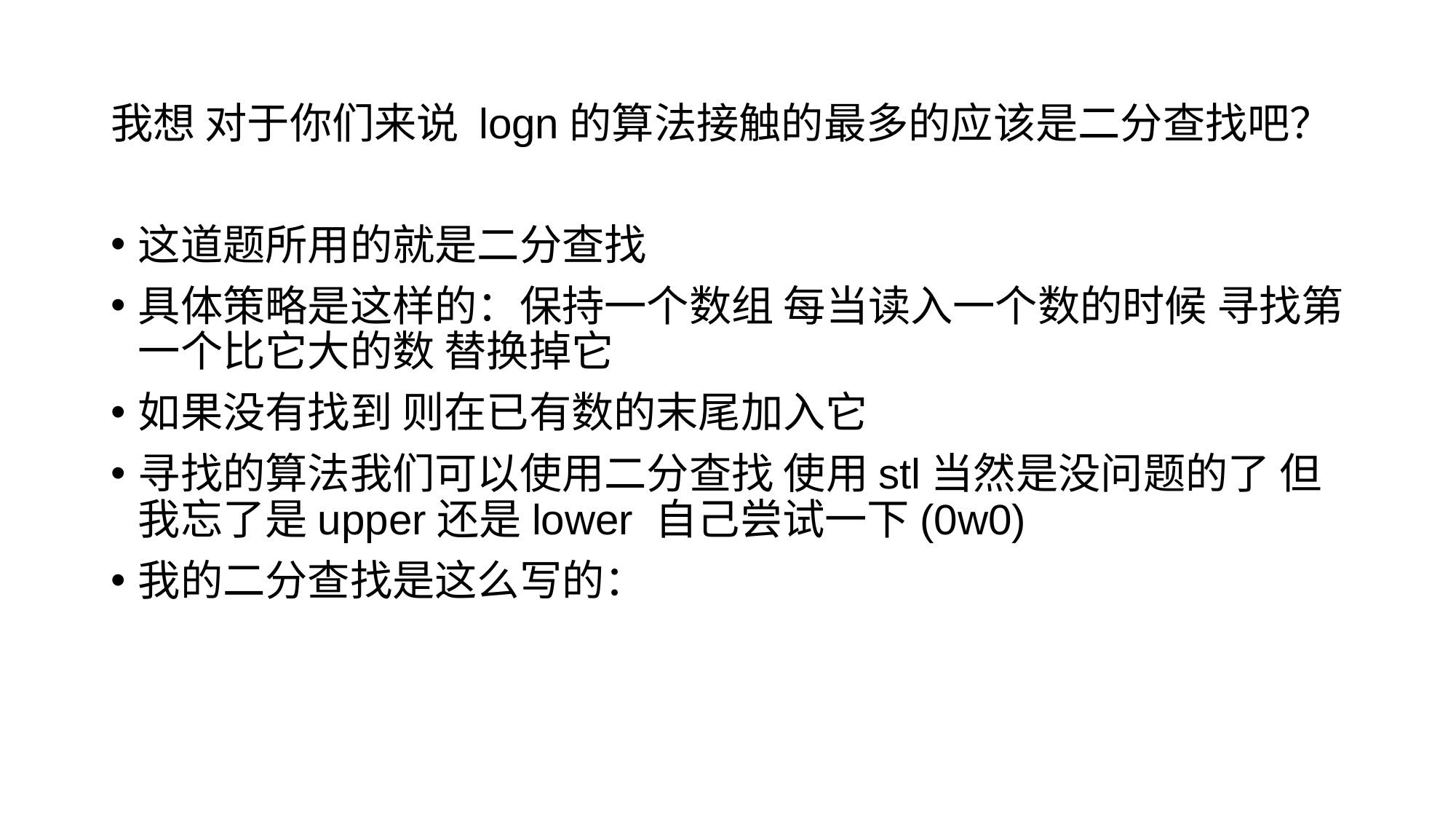

我想 对于你们来说 logn的算法接触的最多的应该是二分查找吧？

这道题所用的就是二分查找
具体策略是这样的：保持一个数组 每当读入一个数的时候 寻找第一个比它大的数 替换掉它
如果没有找到 则在已有数的末尾加入它
寻找的算法我们可以使用二分查找 使用stl当然是没问题的了 但我忘了是upper还是lower 自己尝试一下(0w0)
我的二分查找是这么写的：